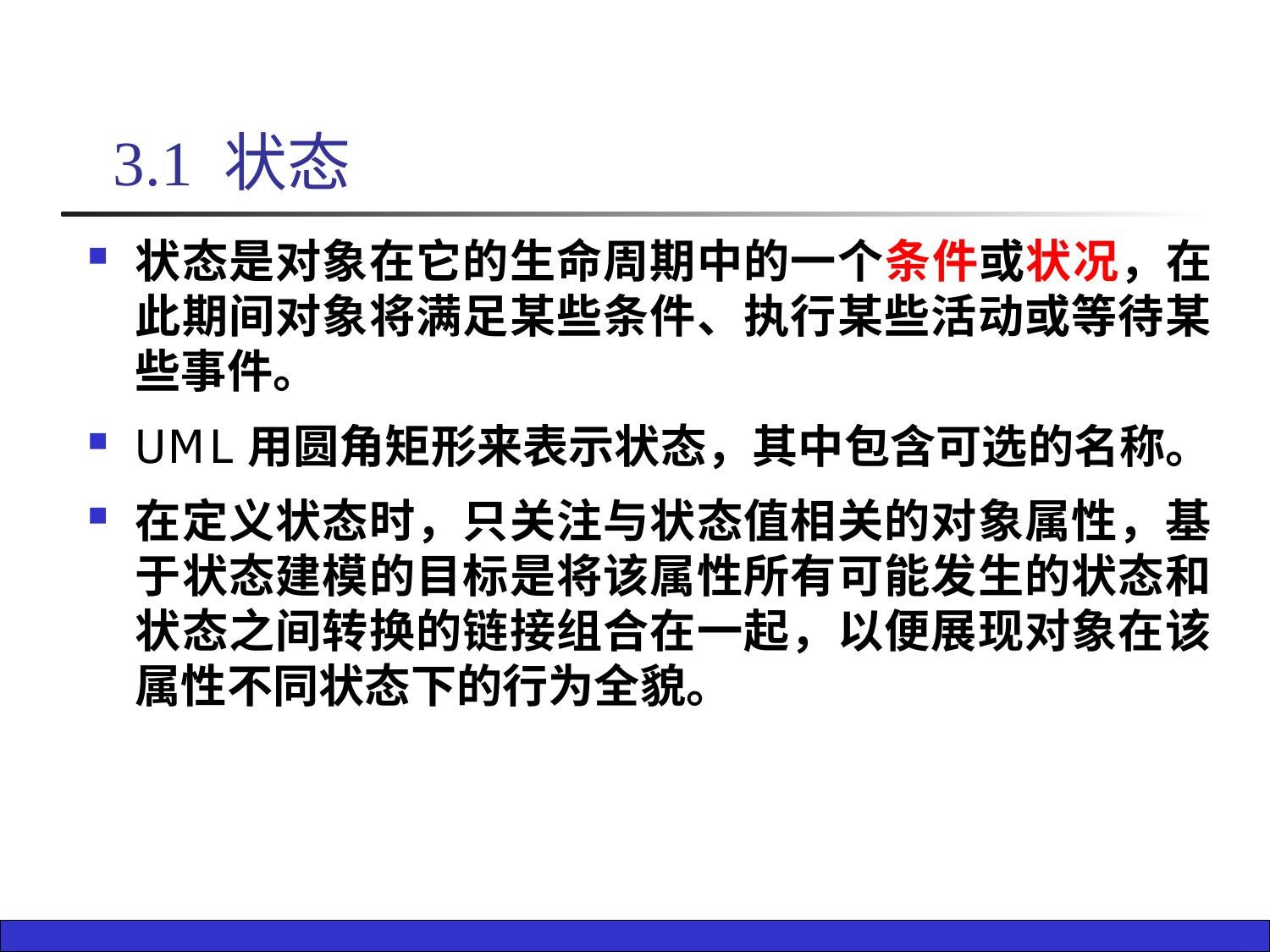

# 3.1 状态
状态是对象在它的生命周期中的一个条件或状况，在此期间对象将满足某些条件、执行某些活动或等待某些事件。
UML用圆角矩形来表示状态，其中包含可选的名称。
在定义状态时，只关注与状态值相关的对象属性，基于状态建模的目标是将该属性所有可能发生的状态和状态之间转换的链接组合在一起，以便展现对象在该属性不同状态下的行为全貌。